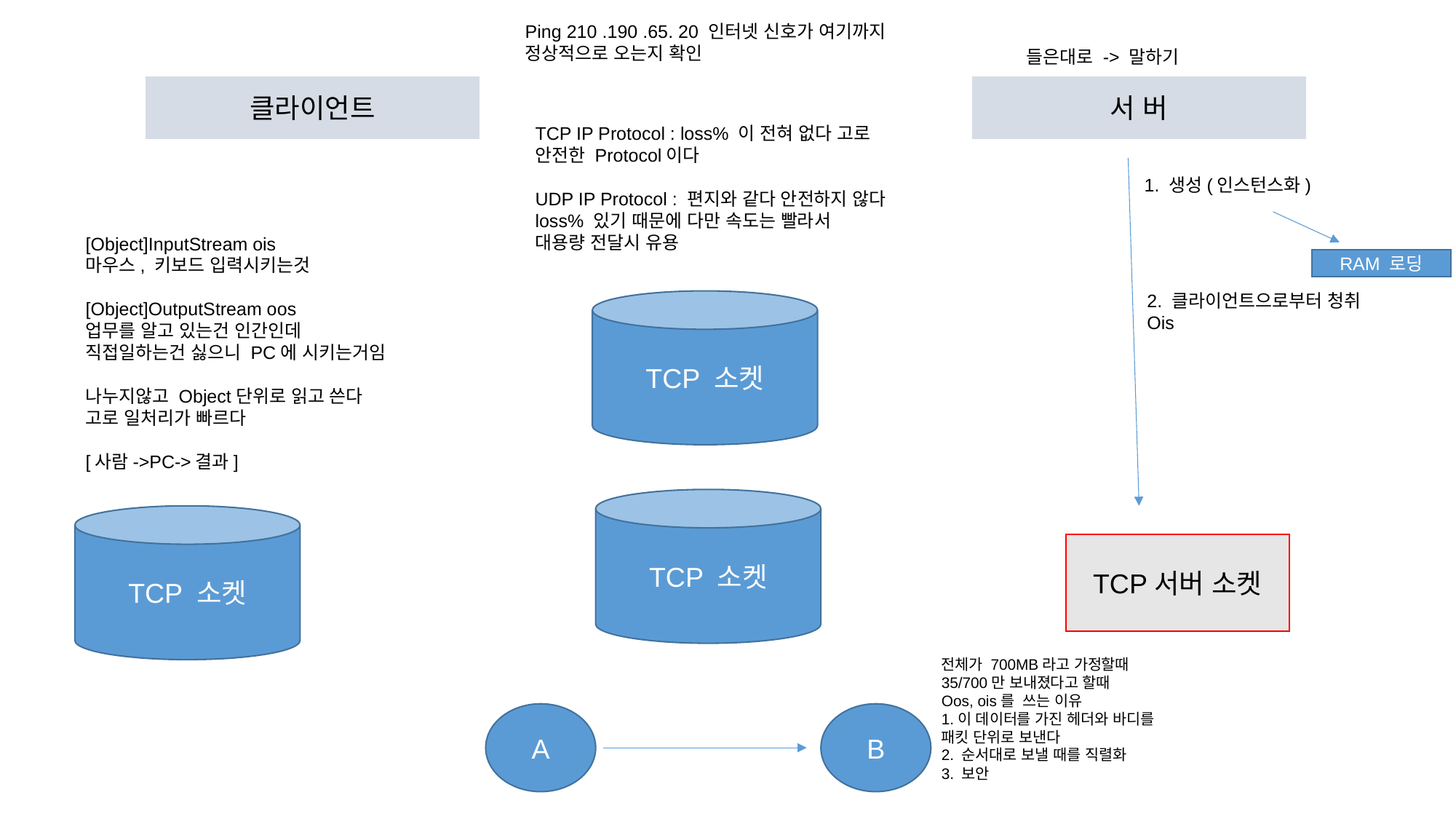

Ping 210 .190 .65. 20 인터넷 신호가 여기까지 정상적으로 오는지 확인
들은대로 -> 말하기
서 버
클라이언트
TCP IP Protocol : loss% 이 전혀 없다 고로 안전한 Protocol이다

UDP IP Protocol : 편지와 같다 안전하지 않다 loss% 있기 때문에 다만 속도는 빨라서
대용량 전달시 유용
1. 생성(인스턴스화)
[Object]InputStream ois
마우스, 키보드 입력시키는것

[Object]OutputStream oos
업무를 알고 있는건 인간인데
직접일하는건 싫으니 PC에 시키는거임

나누지않고 Object단위로 읽고 쓴다
고로 일처리가 빠르다

[사람->PC->결과]

RAM 로딩
2. 클라이언트으로부터 청취
Ois
TCP 소켓
TCP 소켓
TCP 소켓
TCP서버 소켓
전체가 700MB라고 가정할때
35/700만 보내졌다고 할때
Oos, ois를  쓰는 이유
1.이 데이터를 가진 헤더와 바디를
패킷 단위로 보낸다
2. 순서대로 보낼 때를 직렬화
3. 보안
A
B